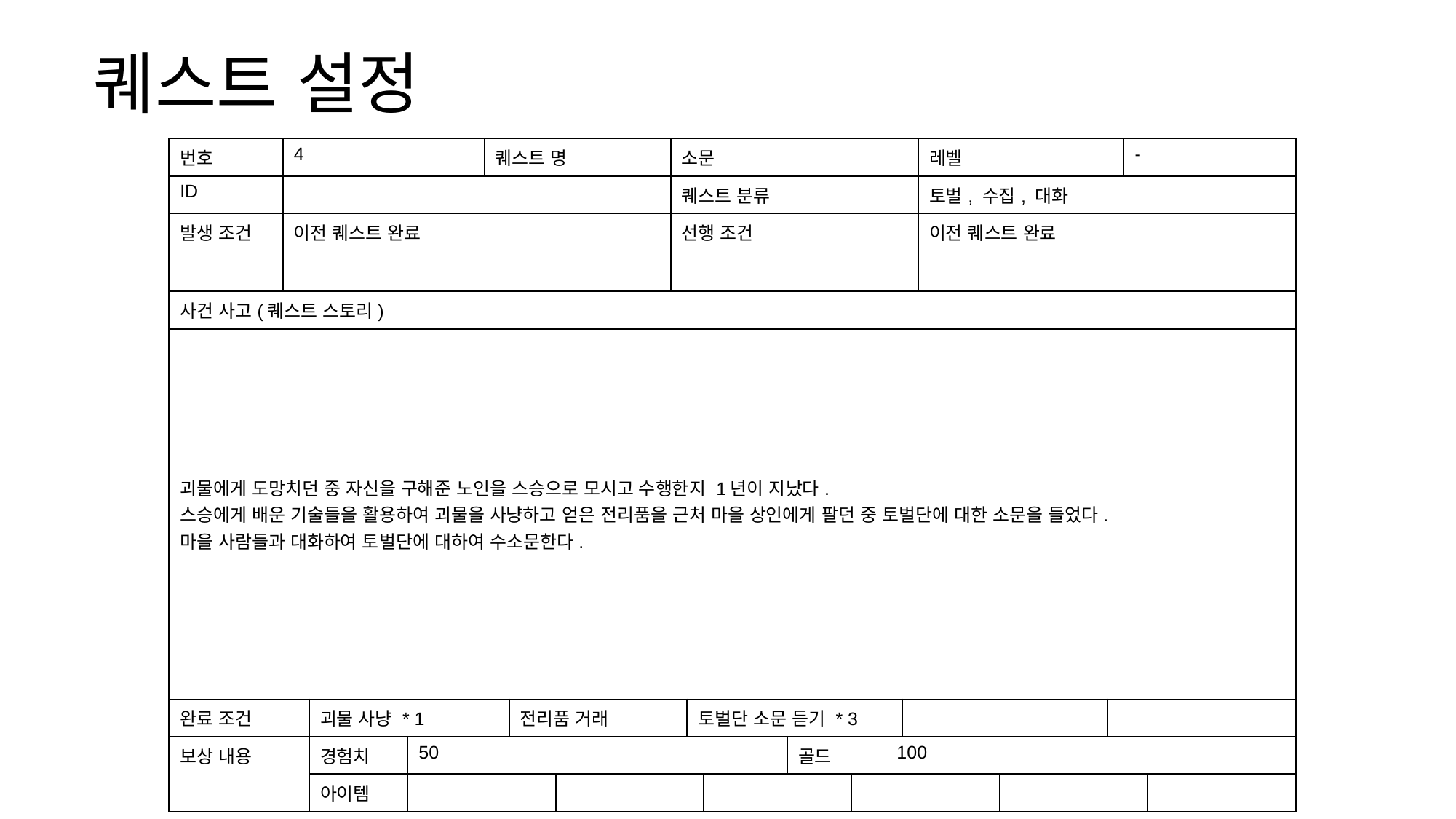

퀘스트 설정
| 번호 | 4 |  |  | 퀘스트 명 |  |  | 소문 |  |  |  |  |  |  | 레벨 |  |  | - |  |
| --- | --- | --- | --- | --- | --- | --- | --- | --- | --- | --- | --- | --- | --- | --- | --- | --- | --- | --- |
| ID |  |  |  |  |  |  | 퀘스트 분류 |  |  |  |  |  |  | 토벌, 수집, 대화 |  |  |  |  |
| 발생 조건 | 이전 퀘스트 완료 |  |  |  |  |  | 선행 조건 |  |  |  |  |  |  | 이전 퀘스트 완료 |  |  |  |  |
| 사건 사고(퀘스트 스토리) |  |  |  |  |  |  |  |  |  |  |  |  |  |  |  |  |  |  |
| 괴물에게 도망치던 중 자신을 구해준 노인을 스승으로 모시고 수행한지 1년이 지났다. 스승에게 배운 기술들을 활용하여 괴물을 사냥하고 얻은 전리품을 근처 마을 상인에게 팔던 중 토벌단에 대한 소문을 들었다. 마을 사람들과 대화하여 토벌단에 대하여 수소문한다. |  |  |  |  |  |  |  |  |  |  |  |  |  |  |  |  |  |  |
| 완료 조건 |  | 괴물 사냥 \* 1 |  |  | 전리품 거래 |  |  | 토벌단 소문 듣기 \* 3 |  |  |  |  |  |  |  |  |  |  |
| 보상 내용 |  | 경험치 | 50 |  |  |  |  |  |  | 골드 |  | 100 |  |  |  |  |  |  |
|  |  | 아이템 |  |  |  |  |  |  |  |  |  |  |  |  |  |  |  |  |